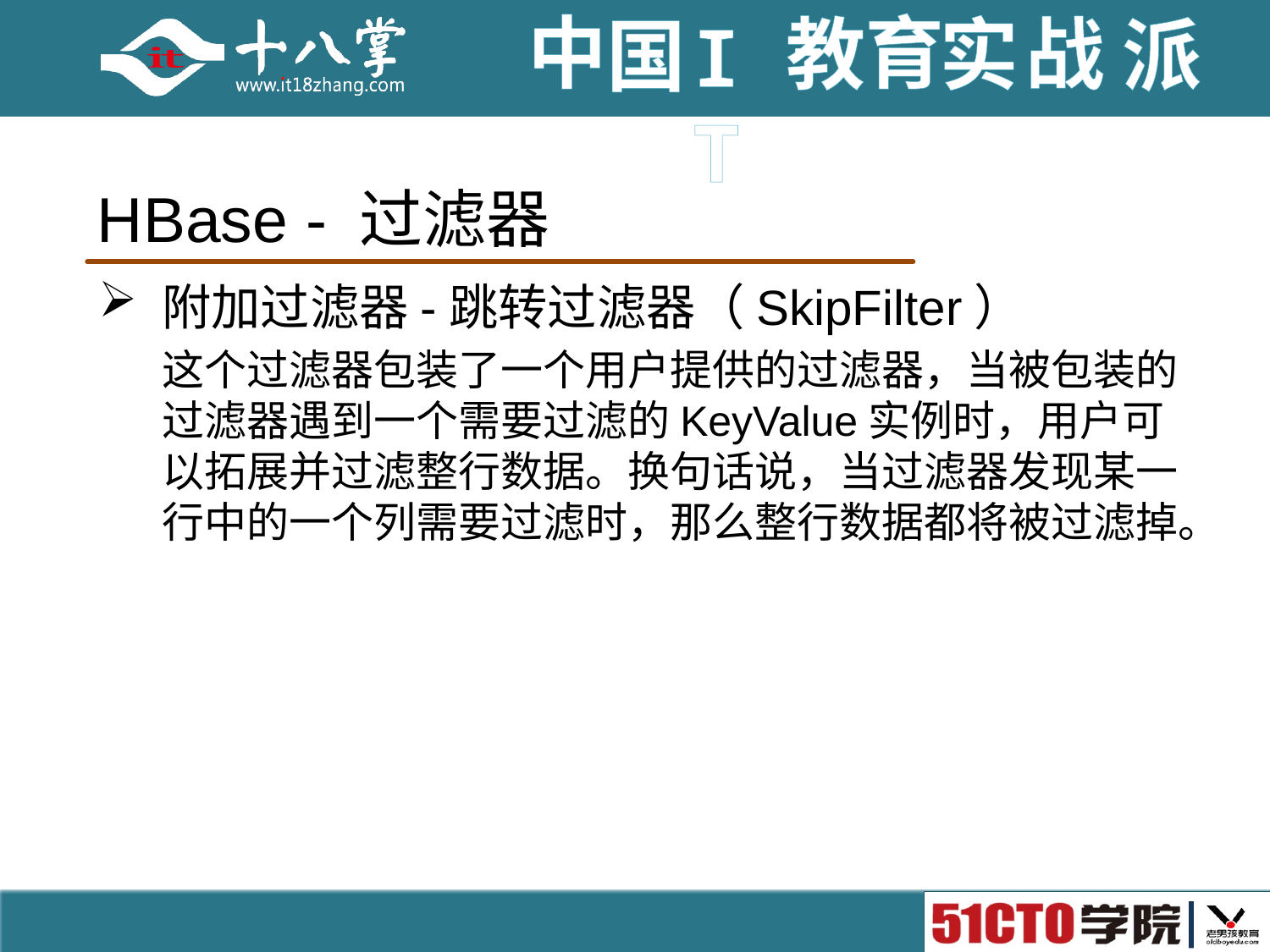

# HBase - 过滤器
附加过滤器-跳转过滤器（SkipFilter）
这个过滤器包装了一个用户提供的过滤器，当被包装的过滤器遇到一个需要过滤的KeyValue实例时，用户可以拓展并过滤整行数据。换句话说，当过滤器发现某一行中的一个列需要过滤时，那么整行数据都将被过滤掉。